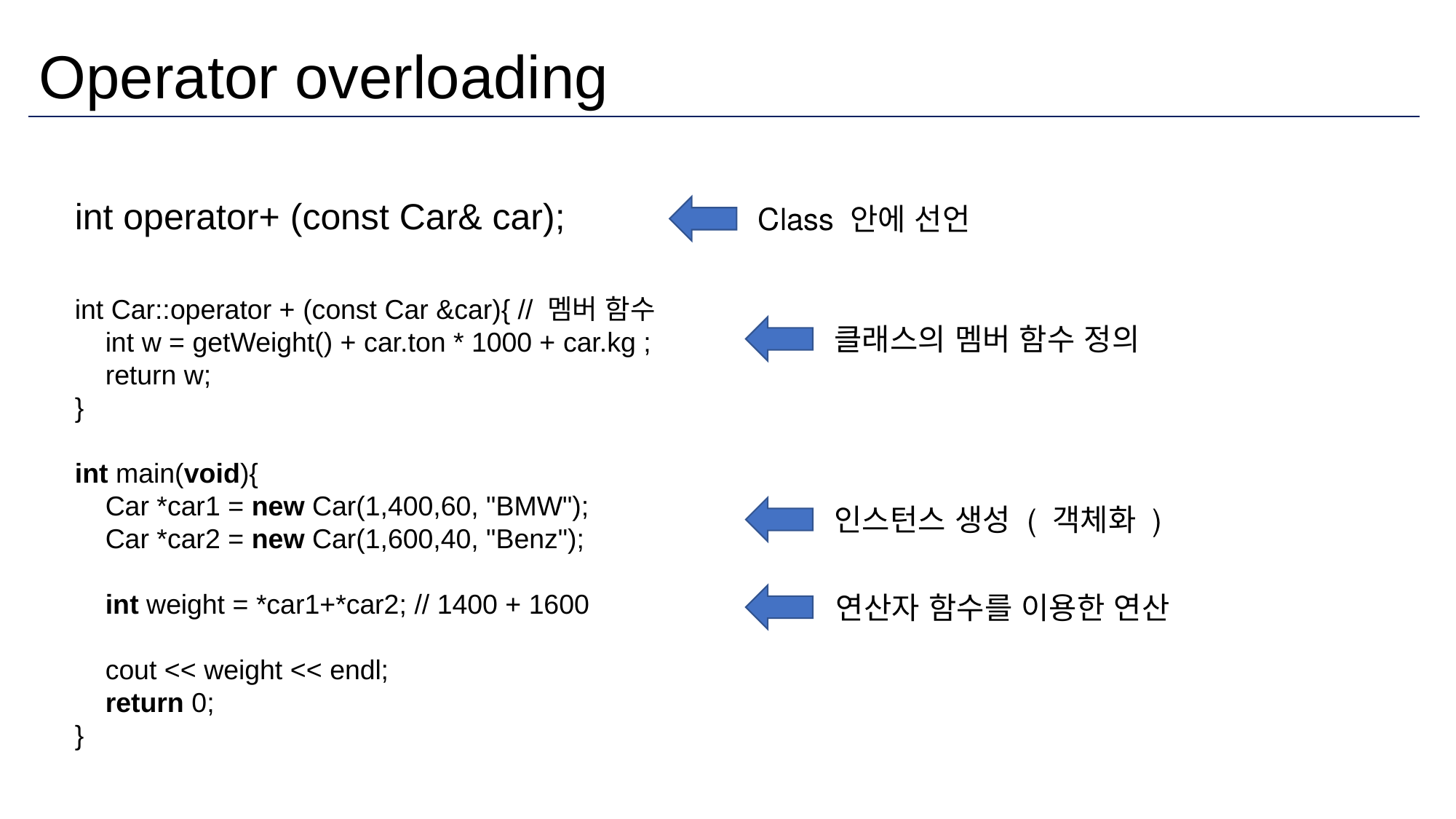

# Operator overloading
int operator+ (const Car& car);
Class 안에 선언

int Car::operator + (const Car &car){ // 멤버 함수
    int w = getWeight() + car.ton * 1000 + car.kg ;
    return w;
}
int main(void){
    Car *car1 = new Car(1,400,60, "BMW");
    Car *car2 = new Car(1,600,40, "Benz");

    int weight = *car1+*car2; // 1400 + 1600

    cout << weight << endl;
    return 0;
}

클래스의 멤버 함수 정의

인스턴스 생성 ( 객체화 )

연산자 함수를 이용한 연산